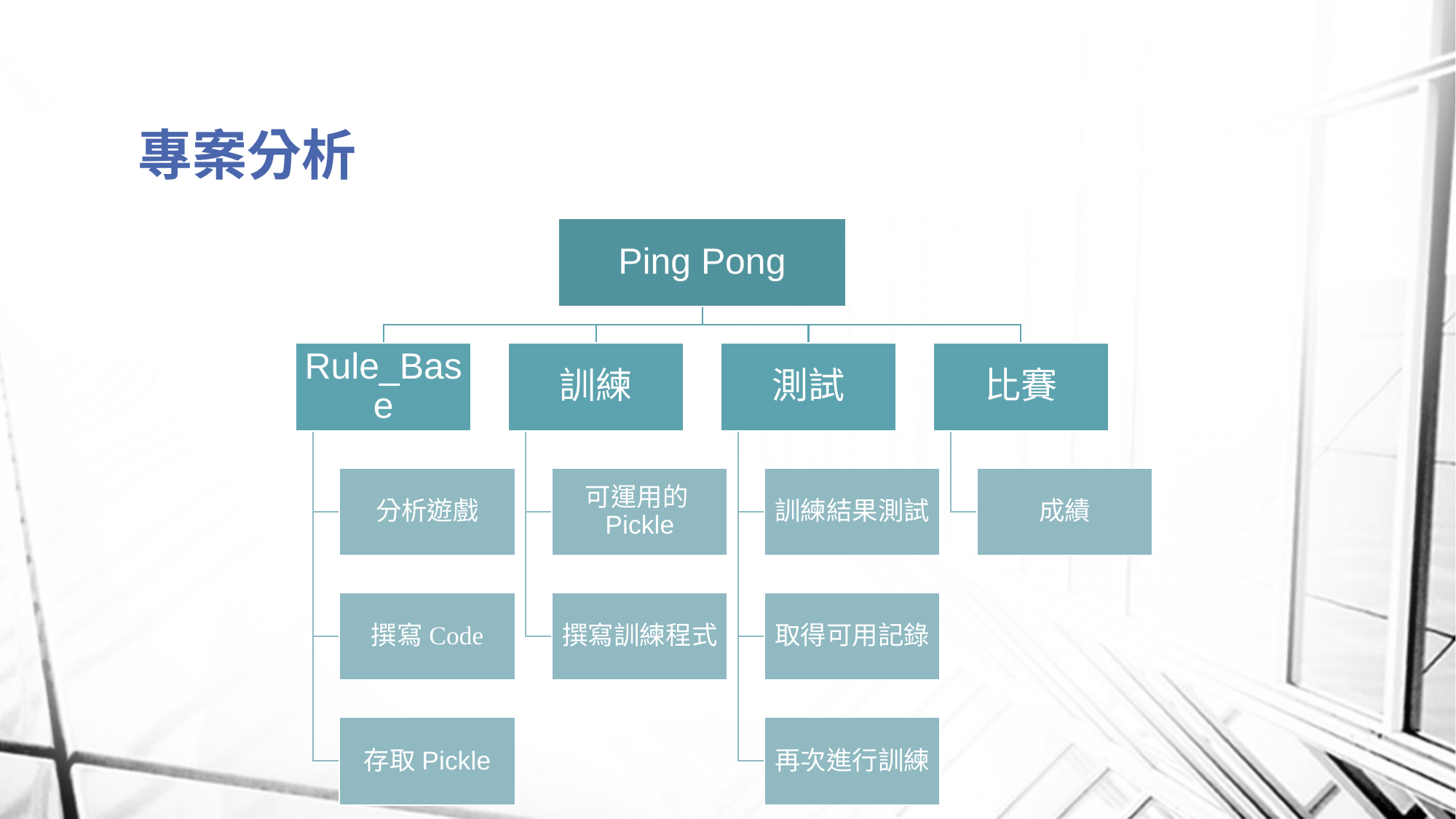

# 專案分析
Ping Pong
Rule_Base
分析遊戲
撰寫Code
存取Pickle
訓練
可運用的Pickle
撰寫訓練程式
測試
訓練結果測試
取得可用記錄
再次進行訓練
比賽
成績